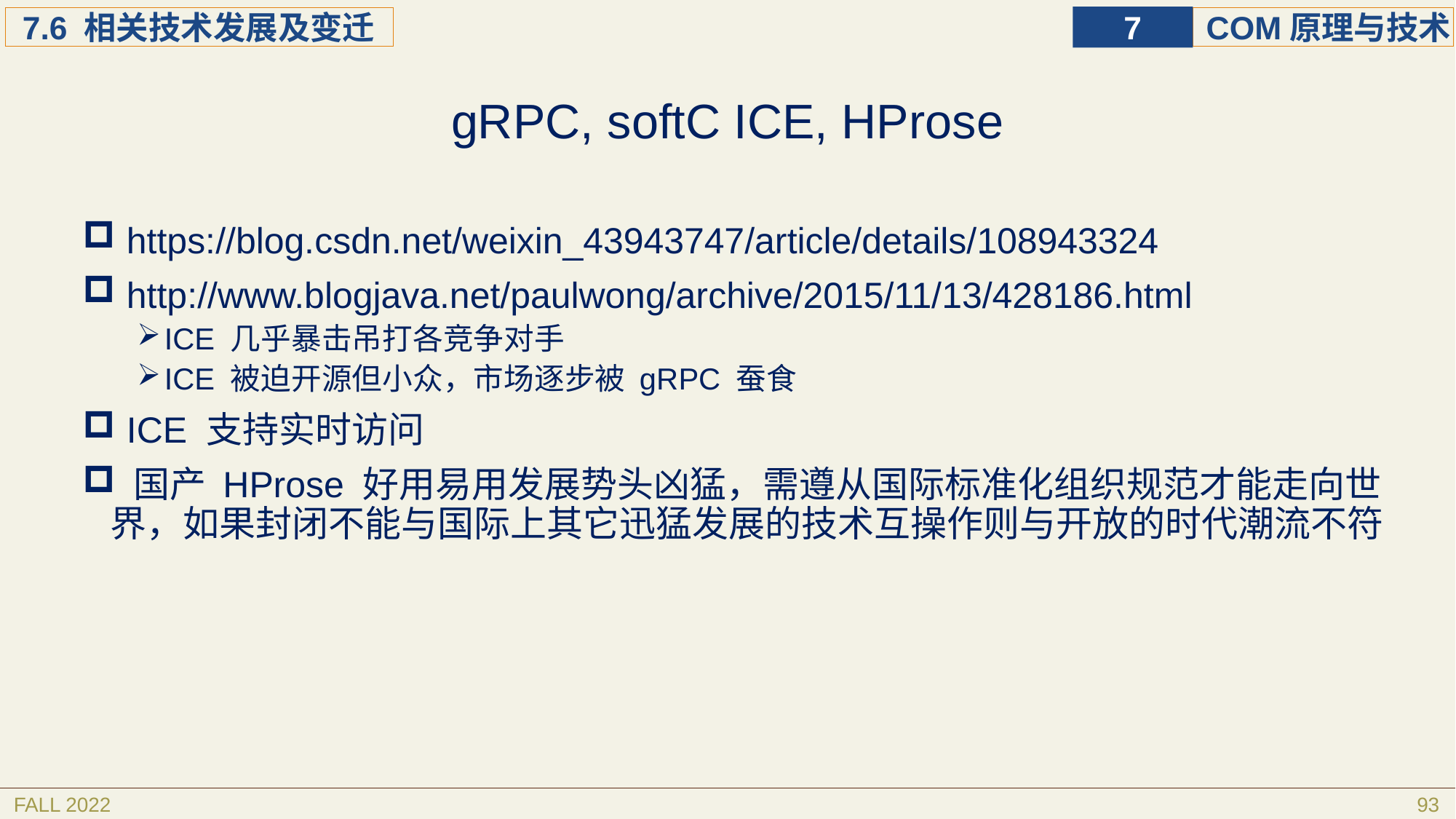

gRPC, softC ICE, HProse
 https://blog.csdn.net/weixin_43943747/article/details/108943324
 http://www.blogjava.net/paulwong/archive/2015/11/13/428186.html
ICE 几乎暴击吊打各竞争对手
ICE 被迫开源但小众，市场逐步被 gRPC 蚕食
 ICE 支持实时访问
 国产 HProse 好用易用发展势头凶猛，需遵从国际标准化组织规范才能走向世界，如果封闭不能与国际上其它迅猛发展的技术互操作则与开放的时代潮流不符